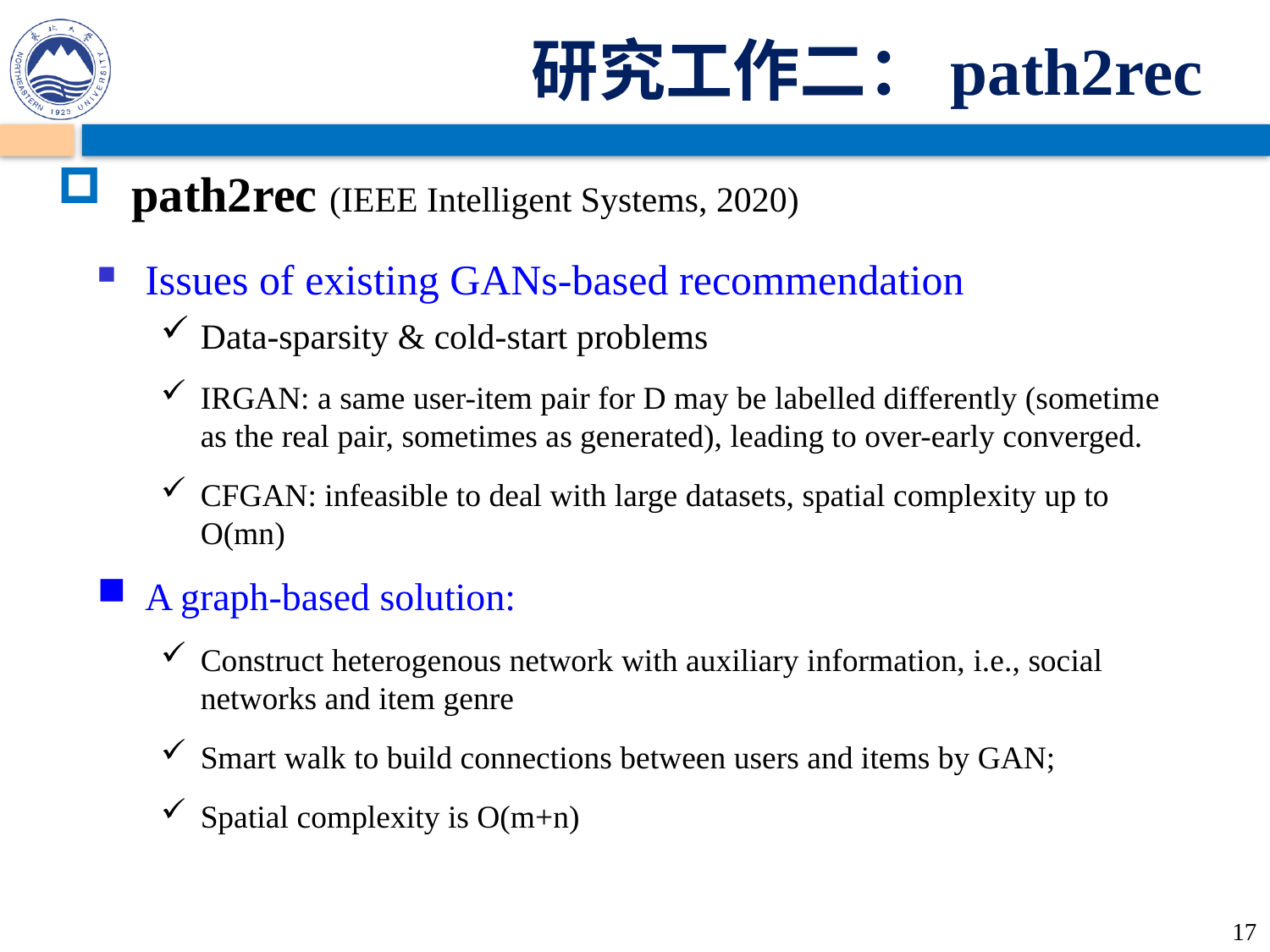

研究工作二：path2rec
path2rec (IEEE Intelligent Systems, 2020)
Issues of existing GANs-based recommendation
Data-sparsity & cold-start problems
IRGAN: a same user-item pair for D may be labelled differently (sometime as the real pair, sometimes as generated), leading to over-early converged.
CFGAN: infeasible to deal with large datasets, spatial complexity up to O(mn)
A graph-based solution:
Construct heterogenous network with auxiliary information, i.e., social networks and item genre
Smart walk to build connections between users and items by GAN;
Spatial complexity is O(m+n)

17